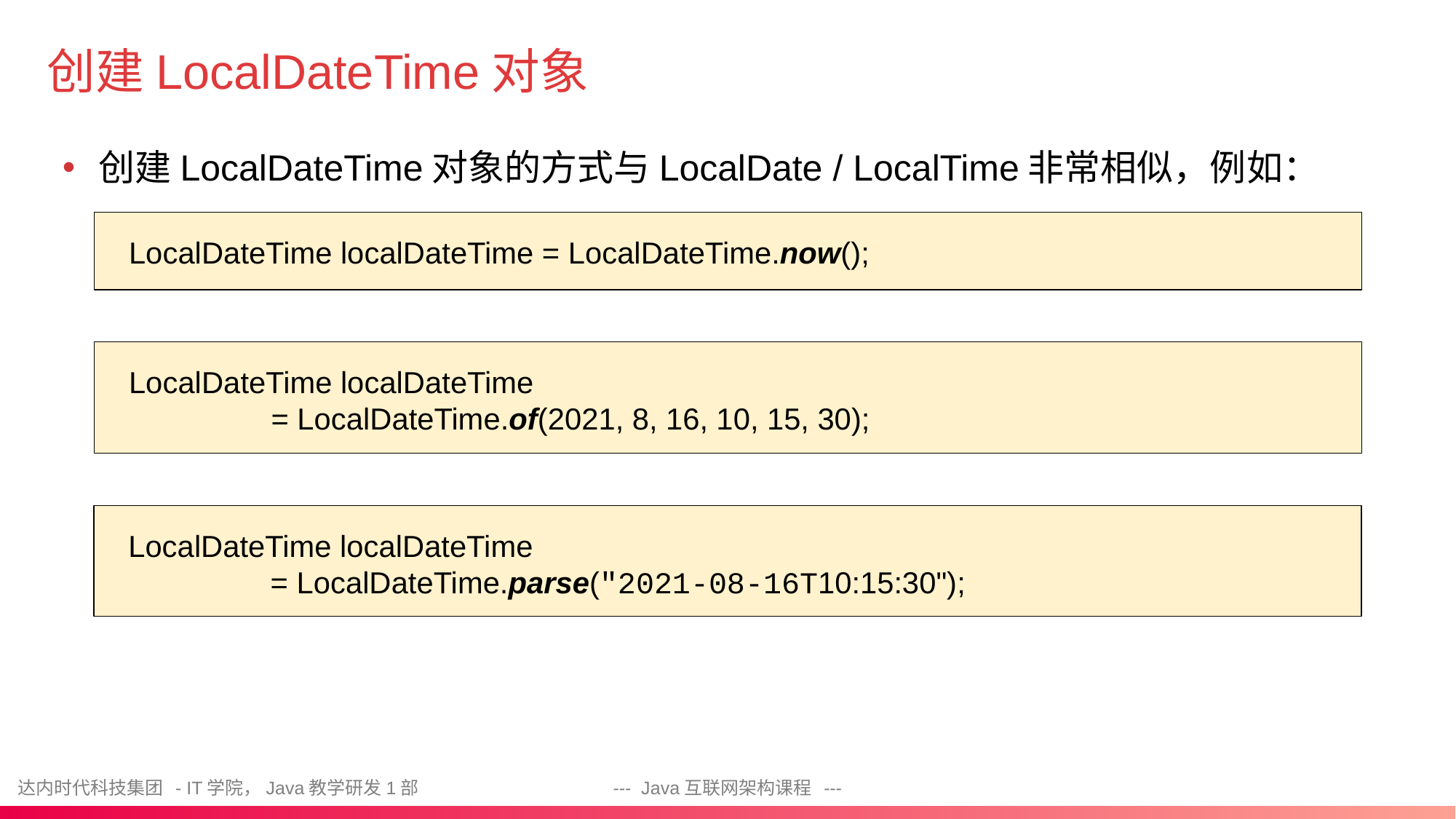

# 创建LocalDateTime对象
创建LocalDateTime对象的方式与LocalDate / LocalTime非常相似，例如：
LocalDateTime localDateTime = LocalDateTime.now();
LocalDateTime localDateTime
                 = LocalDateTime.of(2021, 8, 16, 10, 15, 30);
LocalDateTime localDateTime
                 = LocalDateTime.parse("2021-08-16T10:15:30");